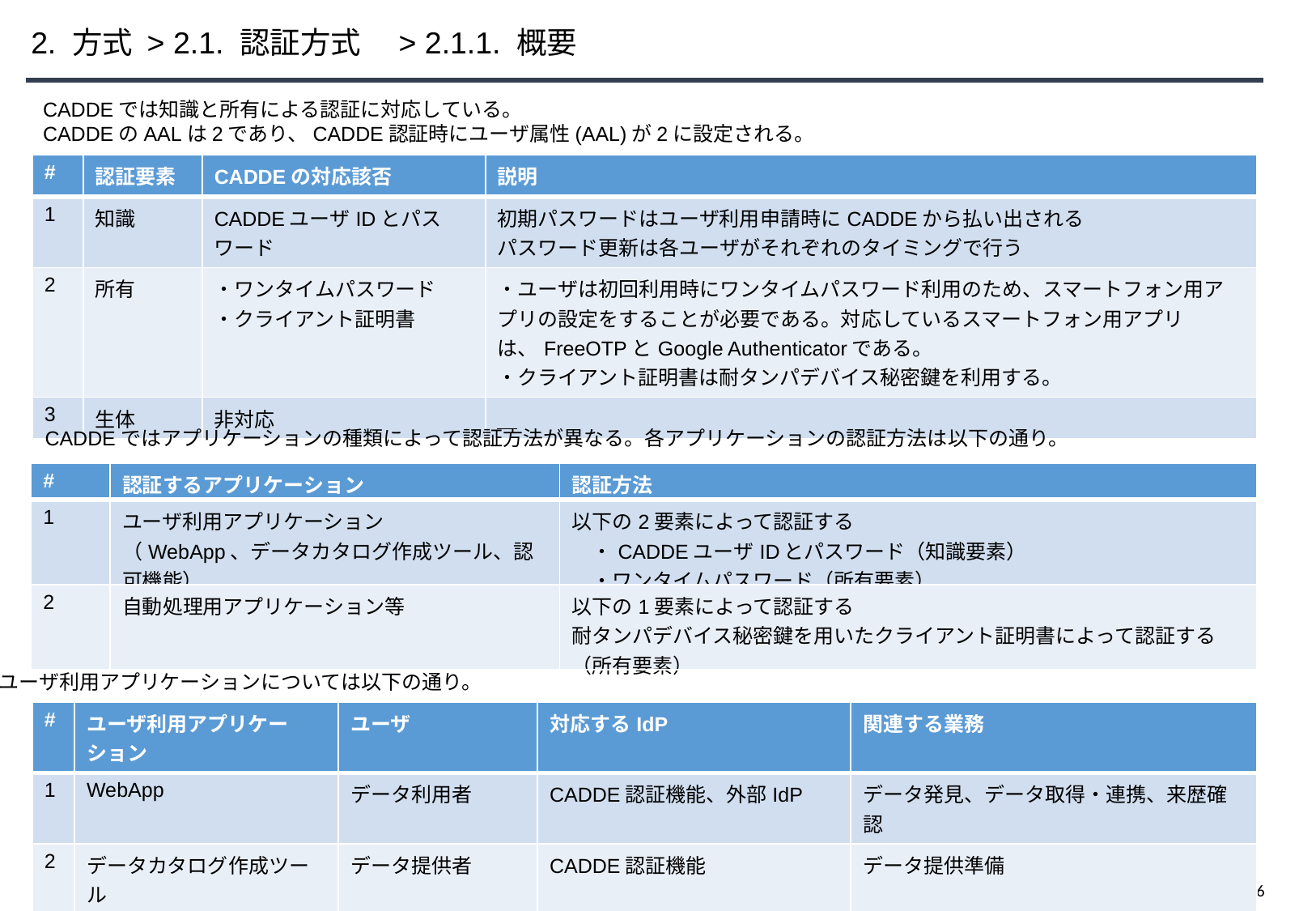

# 2. 方式 > 2.1. 認証方式　> 2.1.1. 概要
CADDEでは知識と所有による認証に対応している。
CADDEのAALは2であり、CADDE認証時にユーザ属性(AAL)が2に設定される。
| # | 認証要素 | CADDEの対応該否 | 説明 |
| --- | --- | --- | --- |
| 1 | 知識 | CADDEユーザIDとパスワード | 初期パスワードはユーザ利用申請時にCADDEから払い出される パスワード更新は各ユーザがそれぞれのタイミングで行う |
| 2 | 所有 | ・ワンタイムパスワード ・クライアント証明書 | ・ユーザは初回利用時にワンタイムパスワード利用のため、スマートフォン用アプリの設定をすることが必要である。対応しているスマートフォン用アプリは、FreeOTPとGoogle Authenticatorである。 ・クライアント証明書は耐タンパデバイス秘密鍵を利用する。 |
| 3 | 生体 | 非対応 | ＿ |
CADDEではアプリケーションの種類によって認証方法が異なる。各アプリケーションの認証方法は以下の通り。
| # | 認証するアプリケーション | 認証方法 |
| --- | --- | --- |
| 1 | ユーザ利用アプリケーション （WebApp、データカタログ作成ツール、認可機能） | 以下の2要素によって認証する 　・CADDEユーザIDとパスワード（知識要素） 　・ワンタイムパスワード（所有要素） |
| 2 | 自動処理用アプリケーション等 | 以下の1要素によって認証する 耐タンパデバイス秘密鍵を用いたクライアント証明書によって認証する（所有要素） |
ユーザ利用アプリケーションについては以下の通り。
| # | ユーザ利用アプリケーション | ユーザ | 対応するIdP | 関連する業務 |
| --- | --- | --- | --- | --- |
| 1 | WebApp | データ利用者 | CADDE認証機能、外部IdP | データ発見、データ取得・連携、来歴確認 |
| 2 | データカタログ作成ツール | データ提供者 | CADDE認証機能 | データ提供準備 |
| 3 | 認可機能 | データ提供者 | CADDE認証機能 | データ提供準備 |